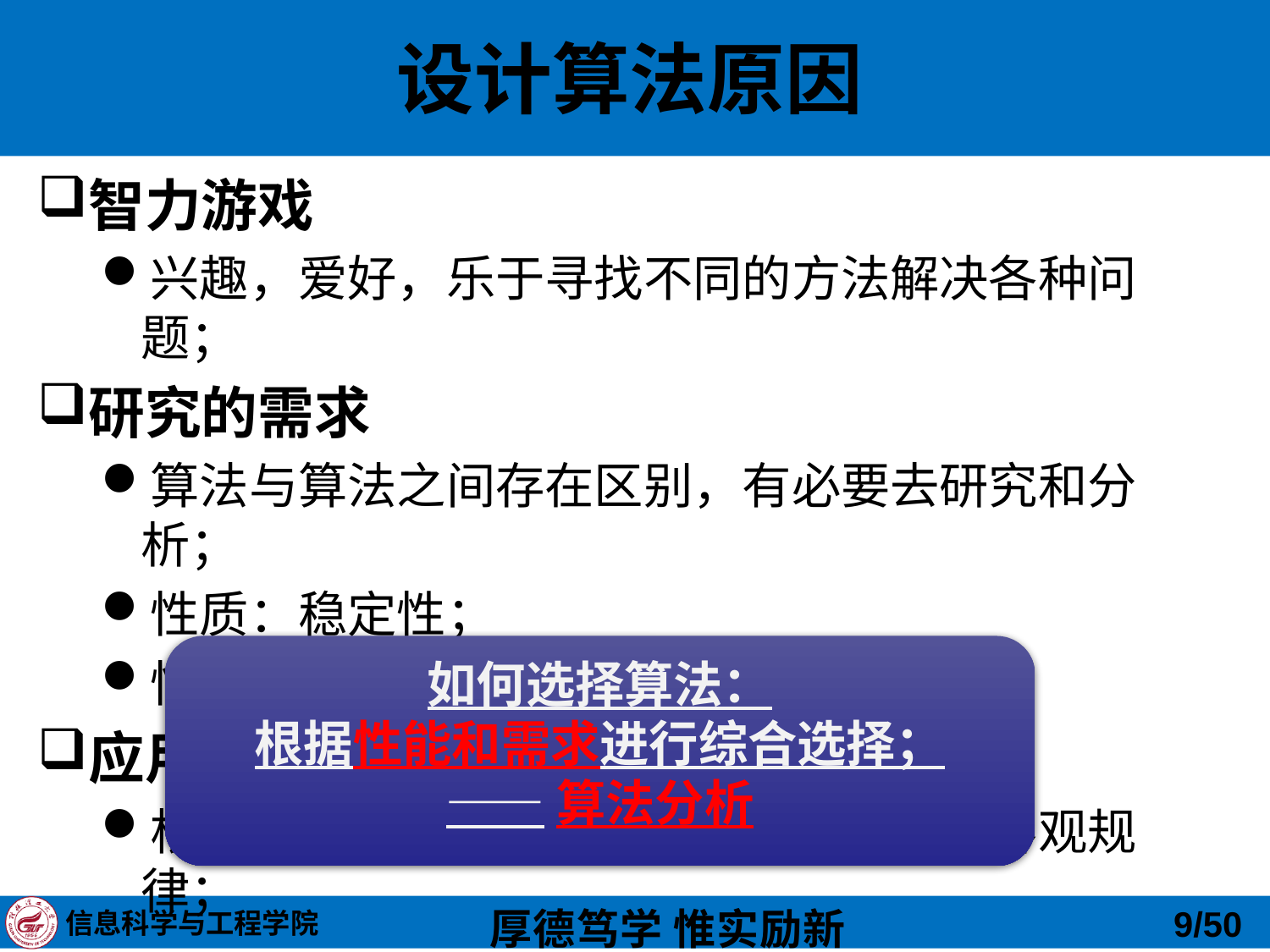

# 设计算法原因
智力游戏
兴趣，爱好，乐于寻找不同的方法解决各种问题；
研究的需求
算法与算法之间存在区别，有必要去研究和分析；
性质：稳定性；
性能：运算速度，空间；
应用的需求
根据实际问题设计算法，需要找出问题客观规律；

如何选择算法：
根据性能和需求进行综合选择；
——算法分析
9/50